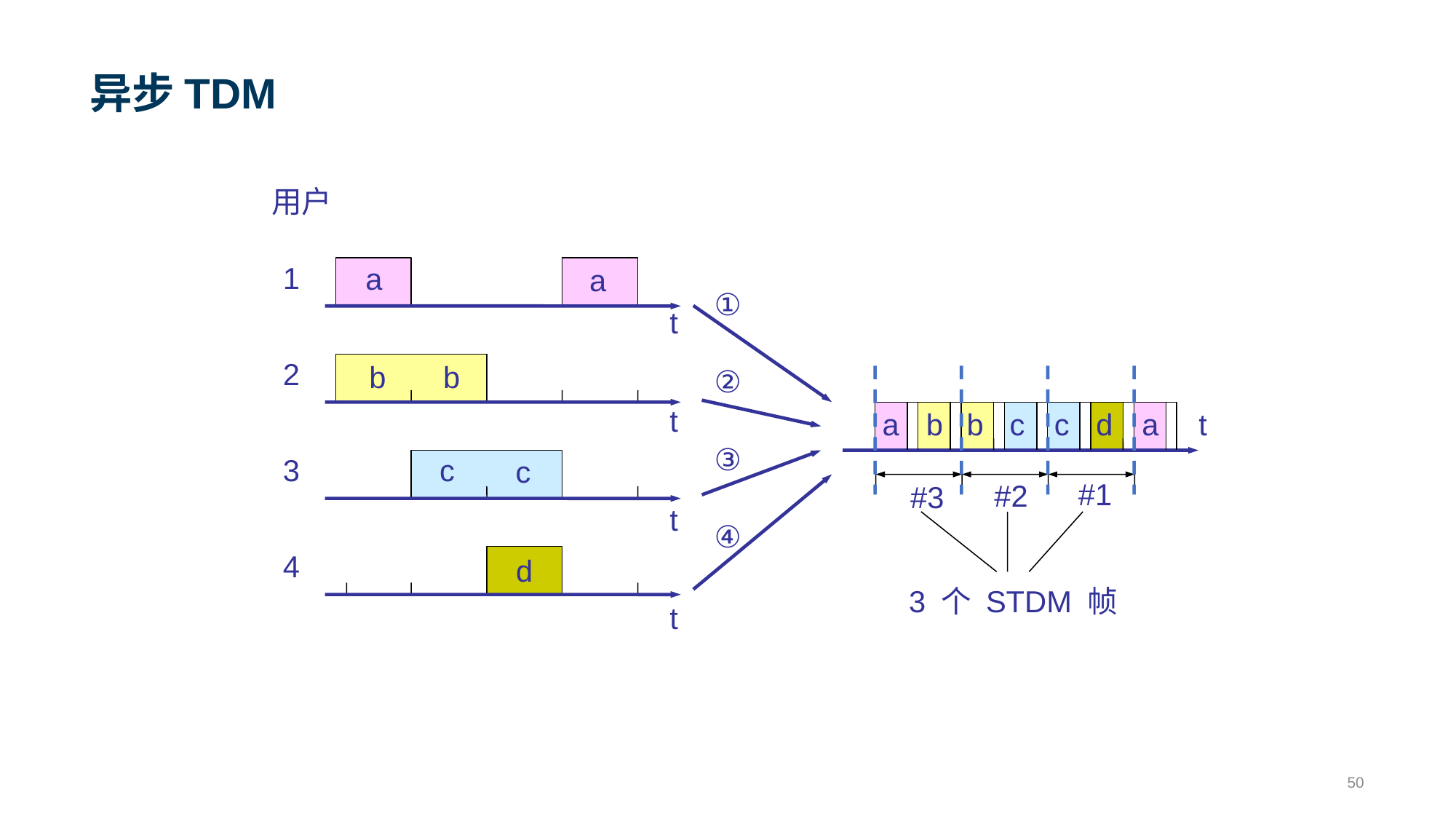

# 异步TDM
用户
1
a
a

①
t

2
b
b

②

t
t

a
b
b
c
c
d
a

③

3
c
c

#1
#2
#3

t

④
4

d
3 个 STDM 帧

t

50